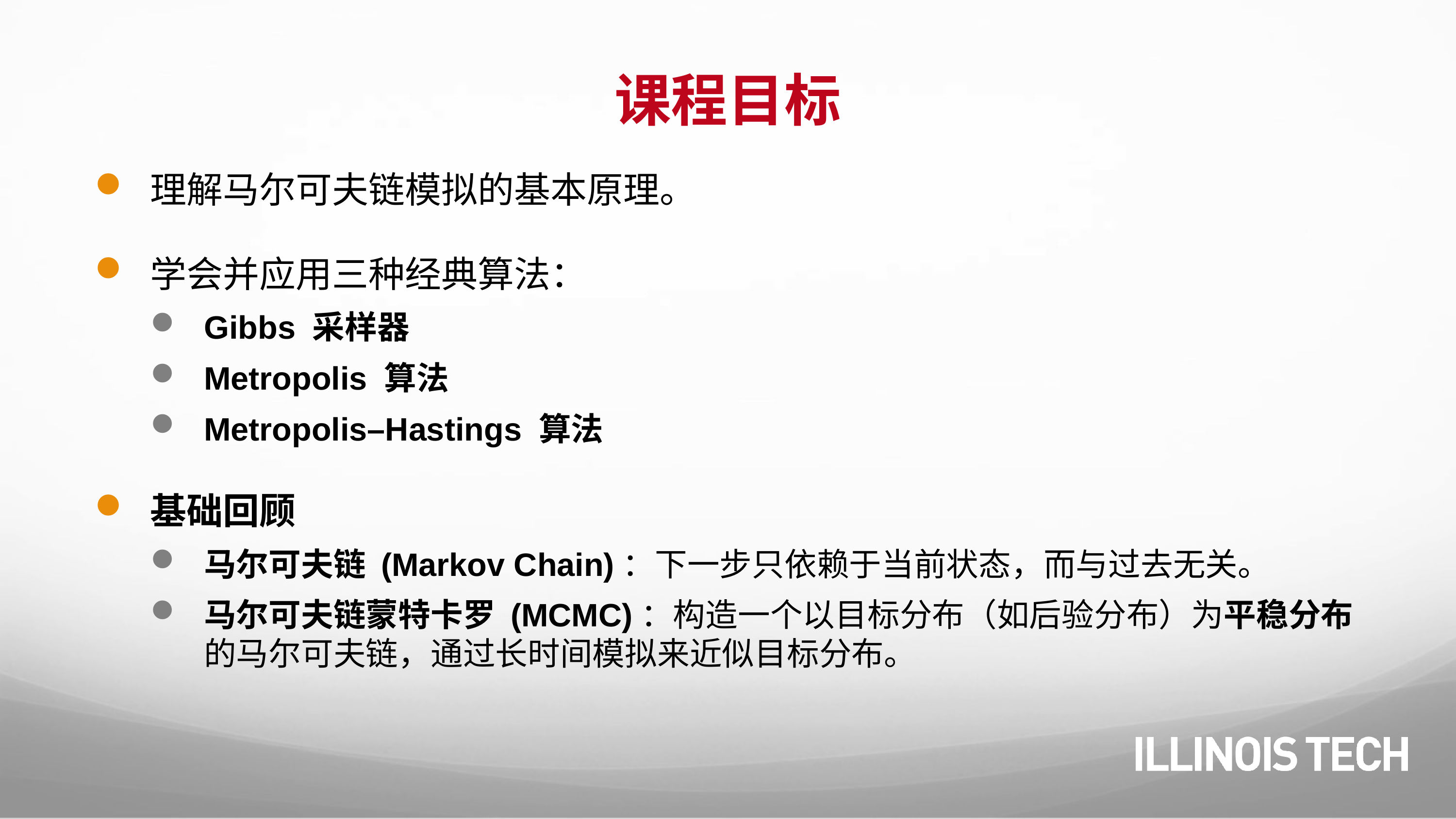

# 课程目标
理解马尔可夫链模拟的基本原理。
学会并应用三种经典算法：
Gibbs 采样器
Metropolis 算法
Metropolis–Hastings 算法
基础回顾
马尔可夫链 (Markov Chain)：下一步只依赖于当前状态，而与过去无关。
马尔可夫链蒙特卡罗 (MCMC)：构造一个以目标分布（如后验分布）为平稳分布的马尔可夫链，通过长时间模拟来近似目标分布。